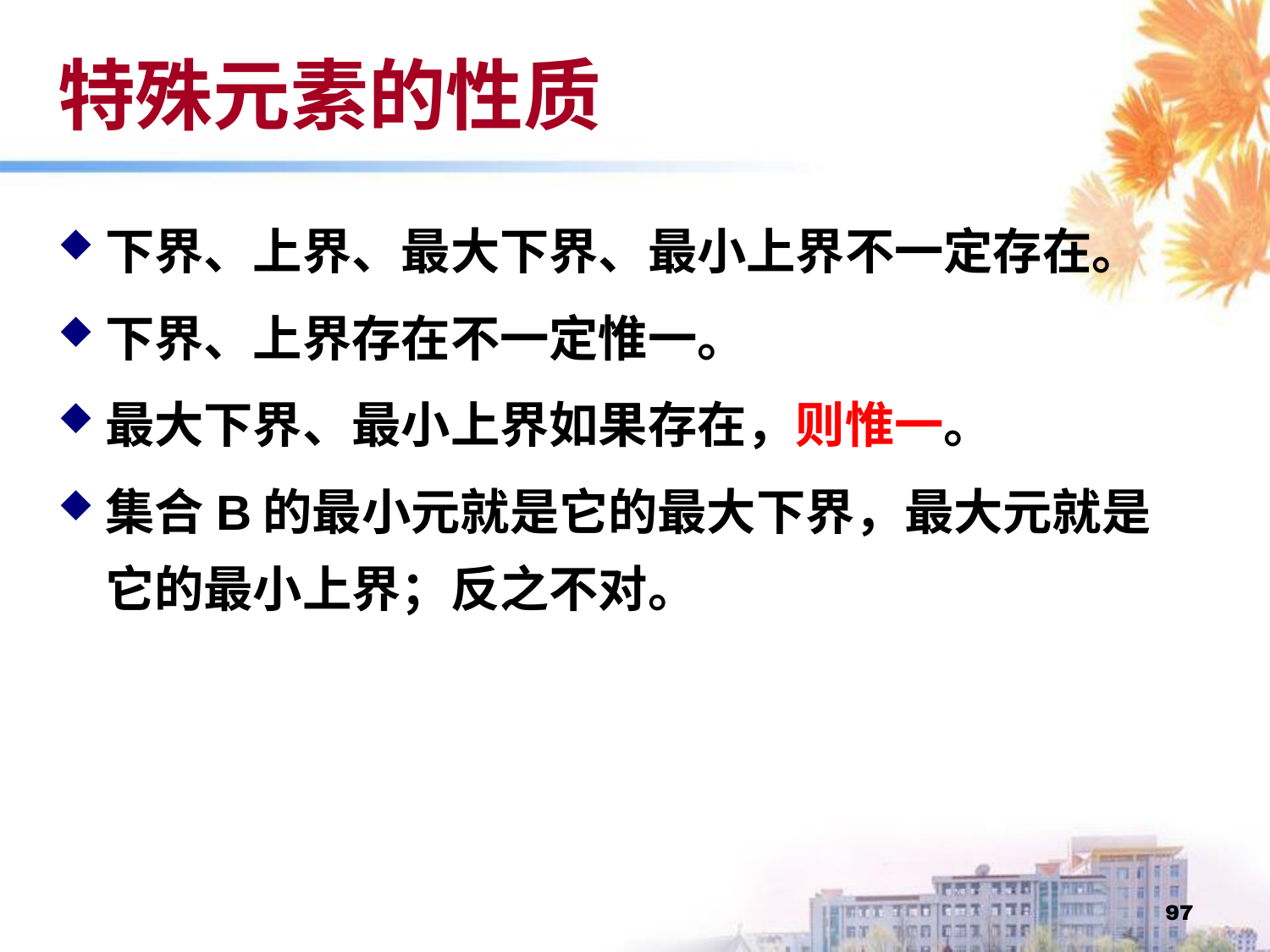

# 特殊元素的性质
下界、上界、最大下界、最小上界不一定存在。
下界、上界存在不一定惟一。
最大下界、最小上界如果存在，则惟一。
集合B的最小元就是它的最大下界，最大元就是它的最小上界；反之不对。

97